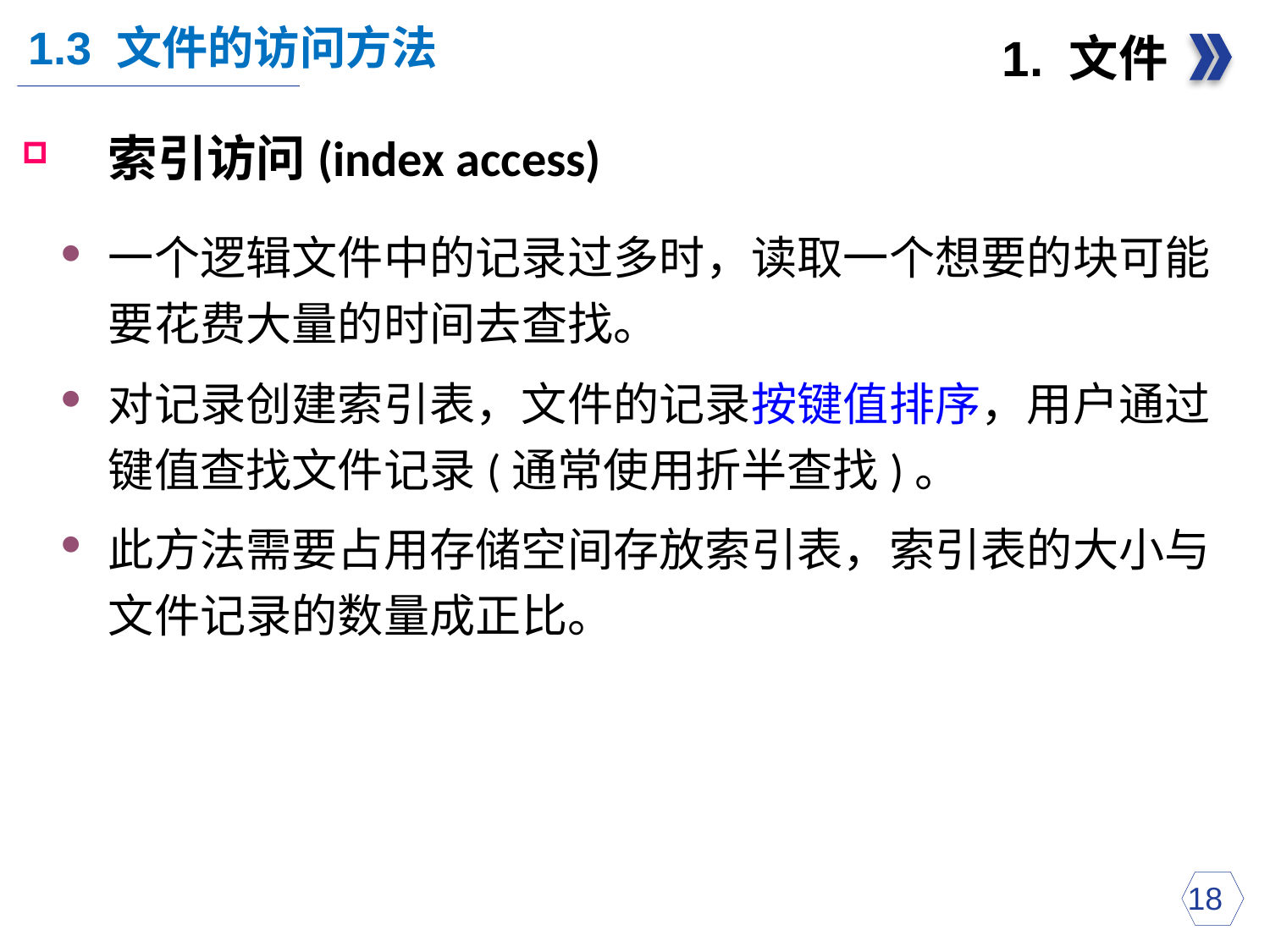

1.3 文件的访问方法
1. 文件

 索引访问(index access)
一个逻辑文件中的记录过多时，读取一个想要的块可能要花费大量的时间去查找。
对记录创建索引表，文件的记录按键值排序，用户通过键值查找文件记录(通常使用折半查找)。
此方法需要占用存储空间存放索引表，索引表的大小与文件记录的数量成正比。

 18